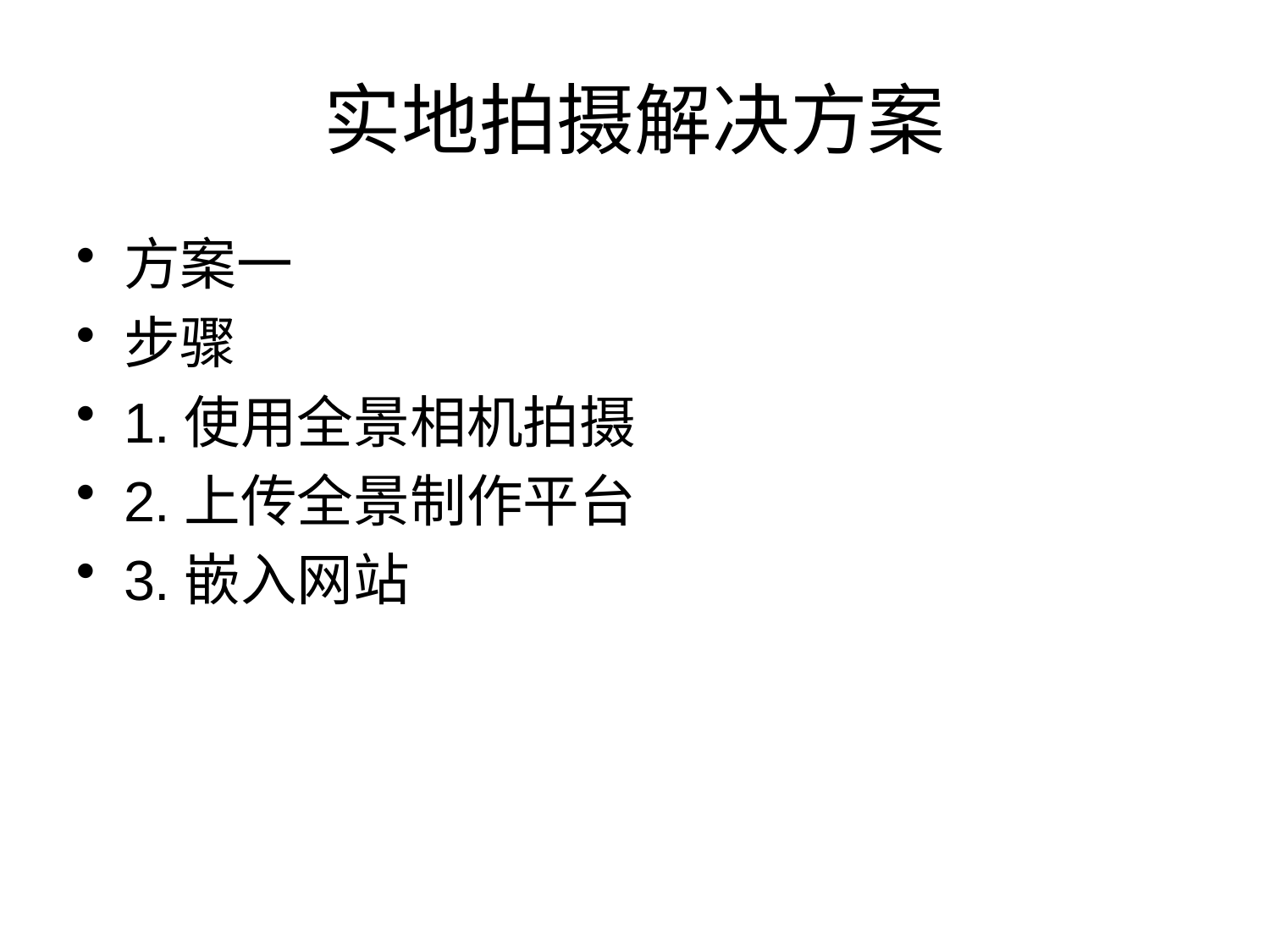

# 实地拍摄解决方案
方案一
步骤
1.使用全景相机拍摄
2.上传全景制作平台
3.嵌入网站